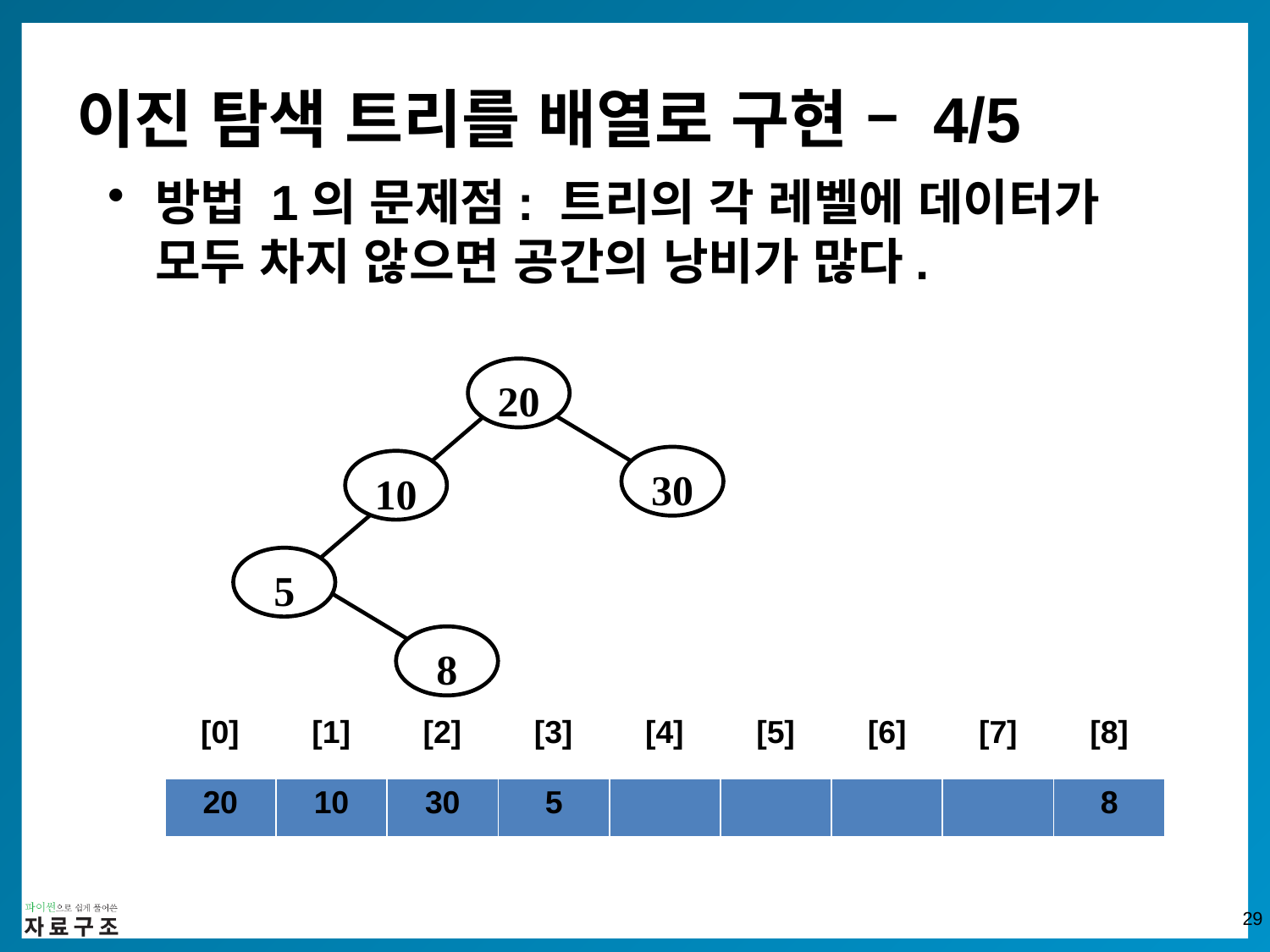

# 이진 탐색 트리를 배열로 구현 – 4/5
방법 1의 문제점: 트리의 각 레벨에 데이터가  모두 차지 않으면 공간의 낭비가 많다.
20
30
10
5
8
| [0] | [1] | [2] | [3] | [4] | [5] | [6] | [7] | [8] |
| --- | --- | --- | --- | --- | --- | --- | --- | --- |
| 20 | 10 | 30 | 5 |  |  |  |  | 8 |
| --- | --- | --- | --- | --- | --- | --- | --- | --- |